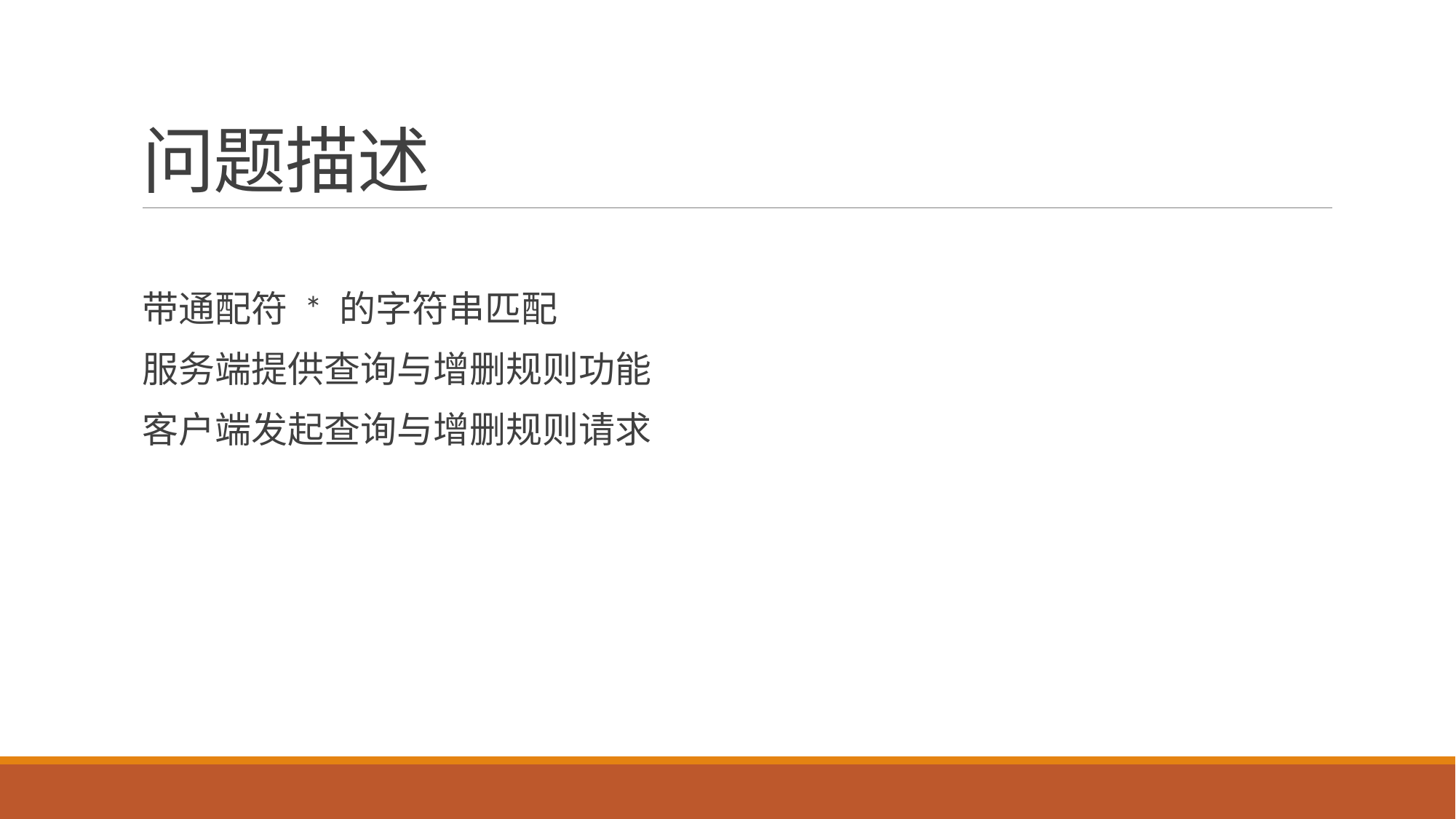

# 问题描述

带通配符 * 的字符串匹配
服务端提供查询与增删规则功能
客户端发起查询与增删规则请求